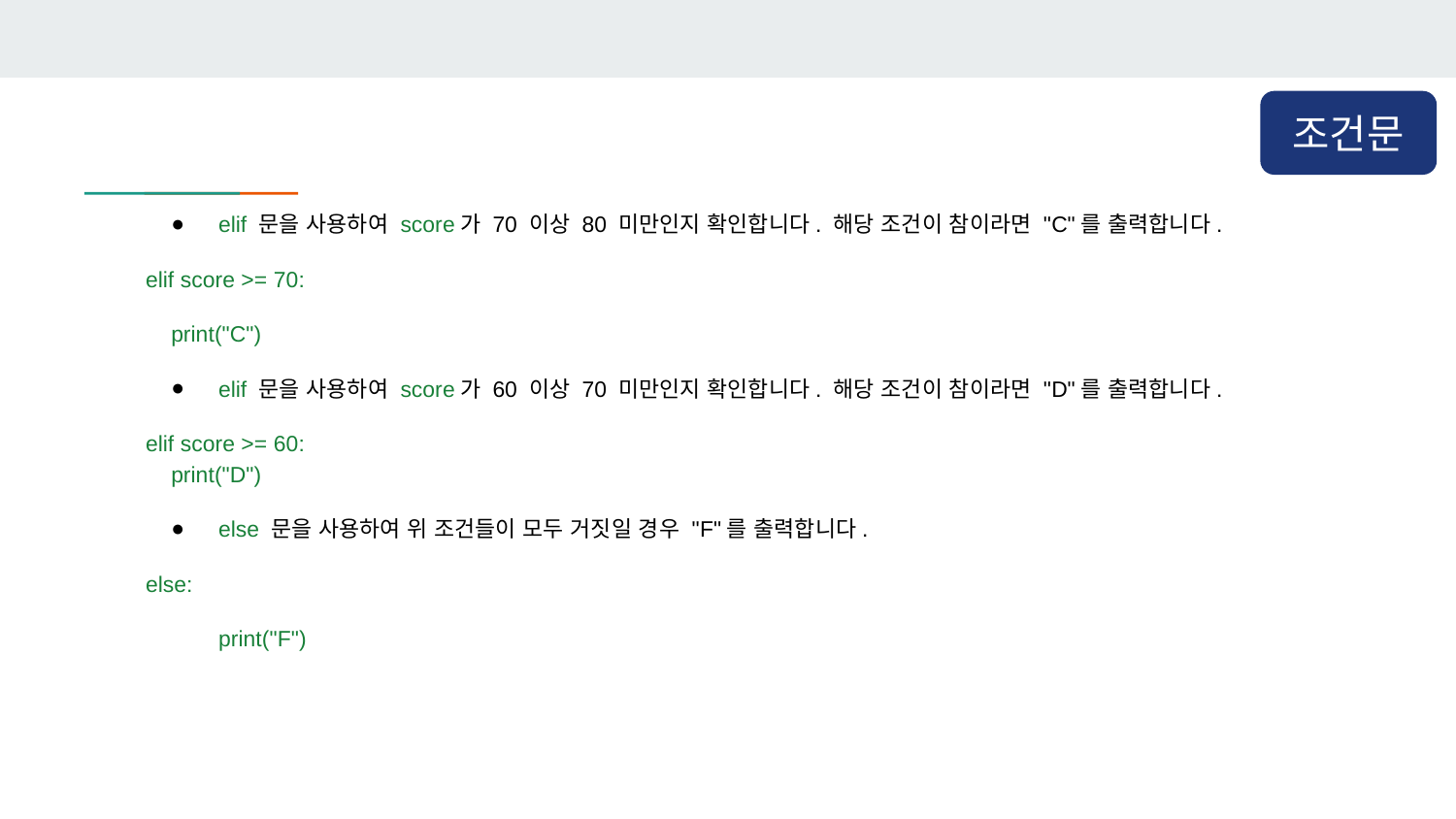

조건문
elif 문을 사용하여 score가 70 이상 80 미만인지 확인합니다. 해당 조건이 참이라면 "C"를 출력합니다.
elif score >= 70:
    print("C")
elif 문을 사용하여 score가 60 이상 70 미만인지 확인합니다. 해당 조건이 참이라면 "D"를 출력합니다.
elif score >= 60:
    print("D")
else 문을 사용하여 위 조건들이 모두 거짓일 경우 "F"를 출력합니다.
else:
print("F")